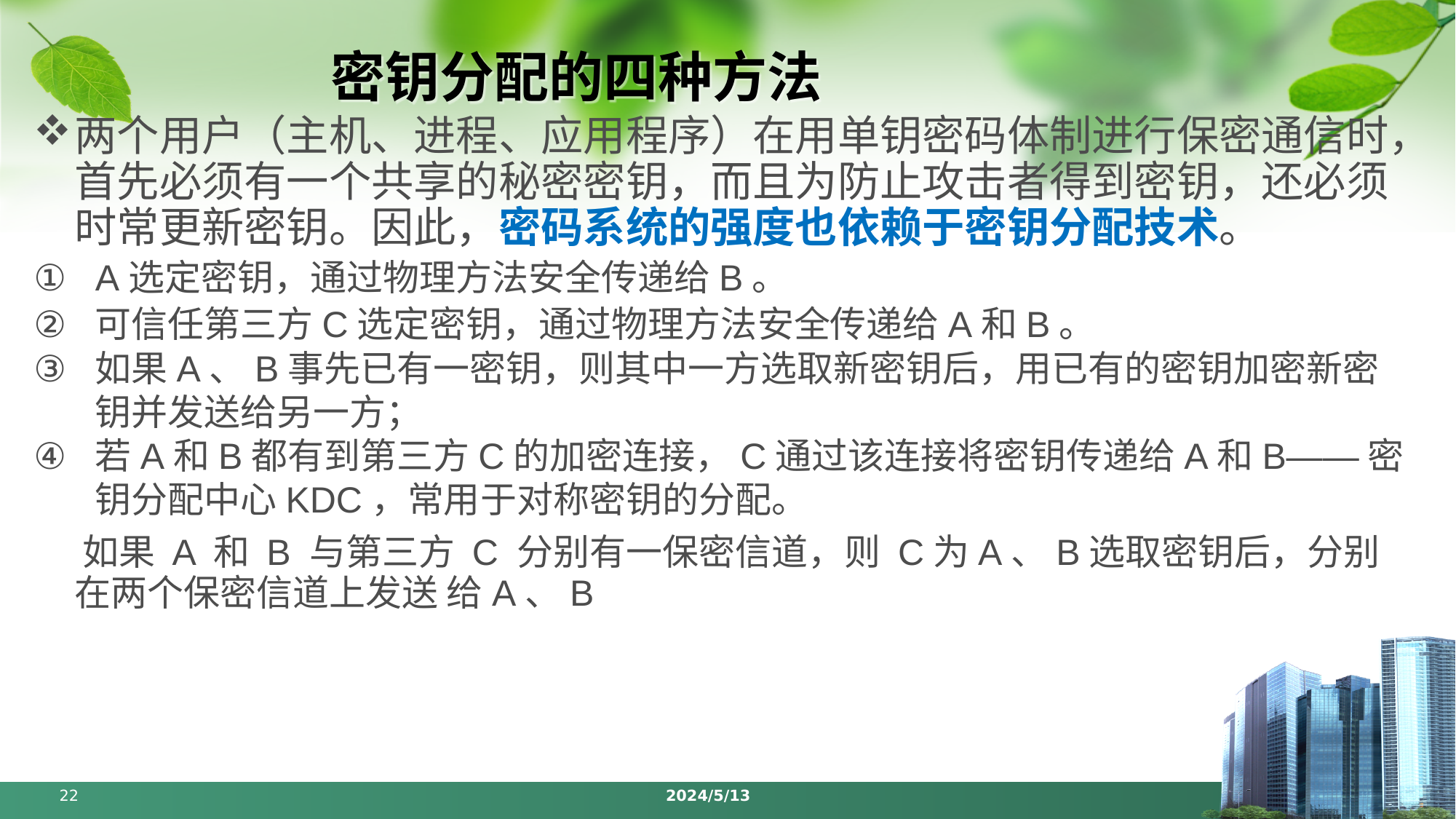

# 密钥分配的四种方法
两个用户（主机、进程、应用程序）在用单钥密码体制进行保密通信时，首先必须有一个共享的秘密密钥，而且为防止攻击者得到密钥，还必须时常更新密钥。因此，密码系统的强度也依赖于密钥分配技术。
A选定密钥，通过物理方法安全传递给B。
可信任第三方C选定密钥，通过物理方法安全传递给A和B。
如果A、B事先已有一密钥，则其中一方选取新密钥后，用已有的密钥加密新密钥并发送给另一方；
若A和B都有到第三方C的加密连接，C通过该连接将密钥传递给A和B——密钥分配中心KDC，常用于对称密钥的分配。
    如果 A 和 B 与第三方 C 分别有一保密信道，则 C为A、B选取密钥后，分别在两个保密信道上发送 给A、B
22
2024/5/13